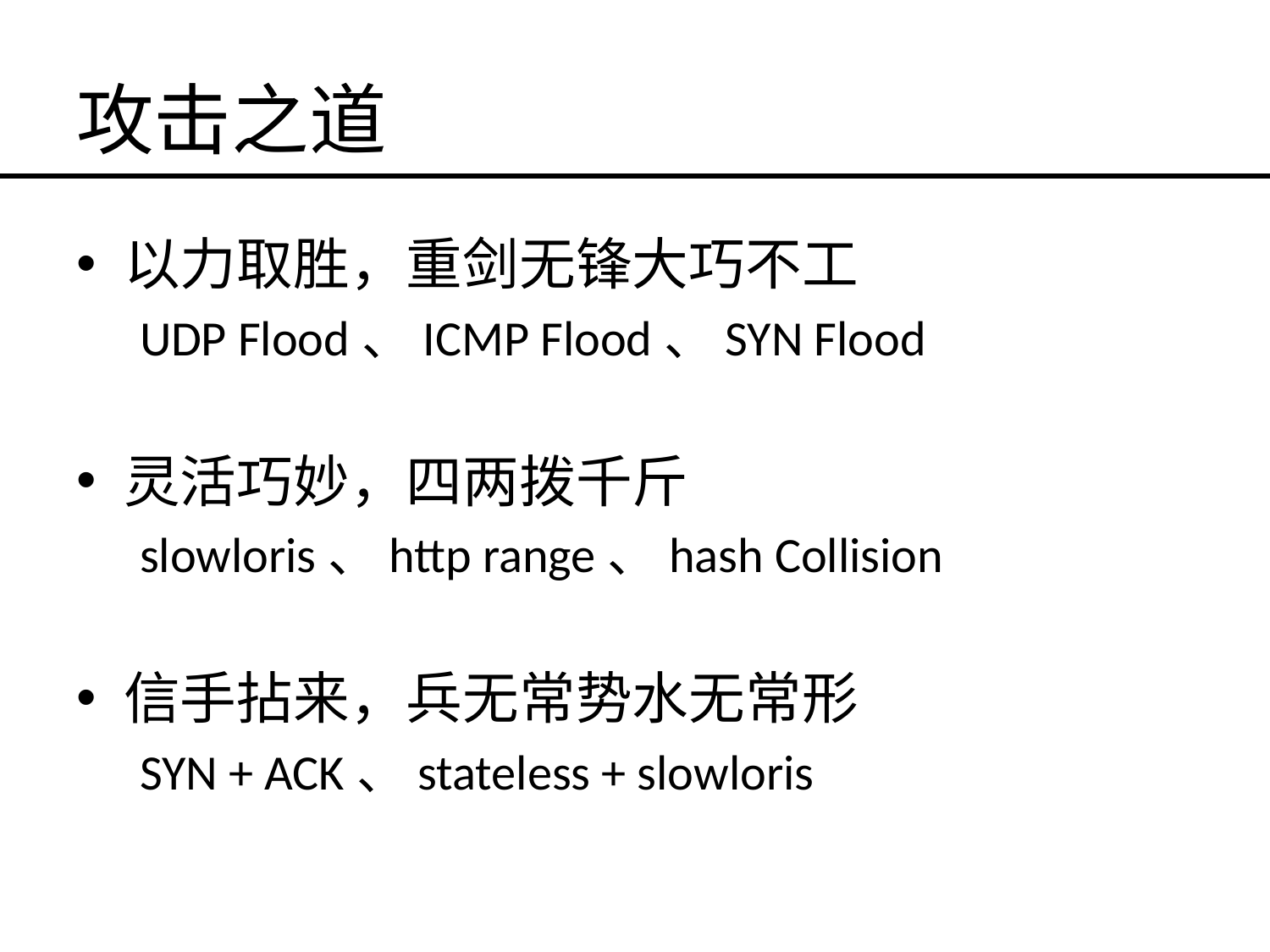

# 攻击之道
以力取胜，重剑无锋大巧不工
UDP Flood、ICMP Flood、SYN Flood

灵活巧妙，四两拨千斤
slowloris、http range、hash Collision

信手拈来，兵无常势水无常形
SYN + ACK、stateless + slowloris